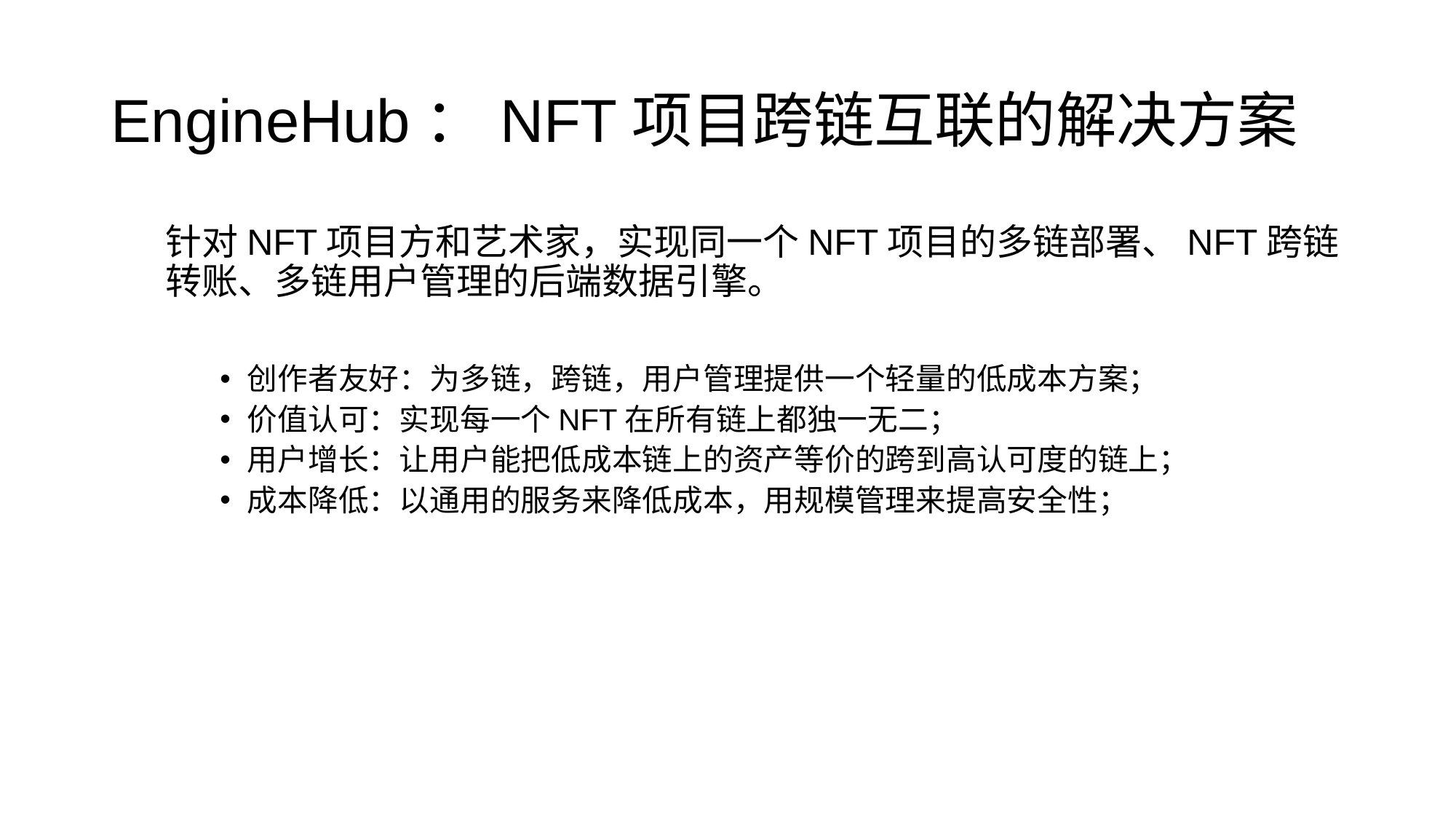

# EngineHub：NFT项目跨链互联的解决方案
针对NFT项目方和艺术家，实现同一个NFT项目的多链部署、NFT跨链转账、多链用户管理的后端数据引擎。

创作者友好：为多链，跨链，用户管理提供一个轻量的低成本方案；
价值认可：实现每一个NFT在所有链上都独一无二；
用户增长：让用户能把低成本链上的资产等价的跨到高认可度的链上；
成本降低：以通用的服务来降低成本，用规模管理来提高安全性；